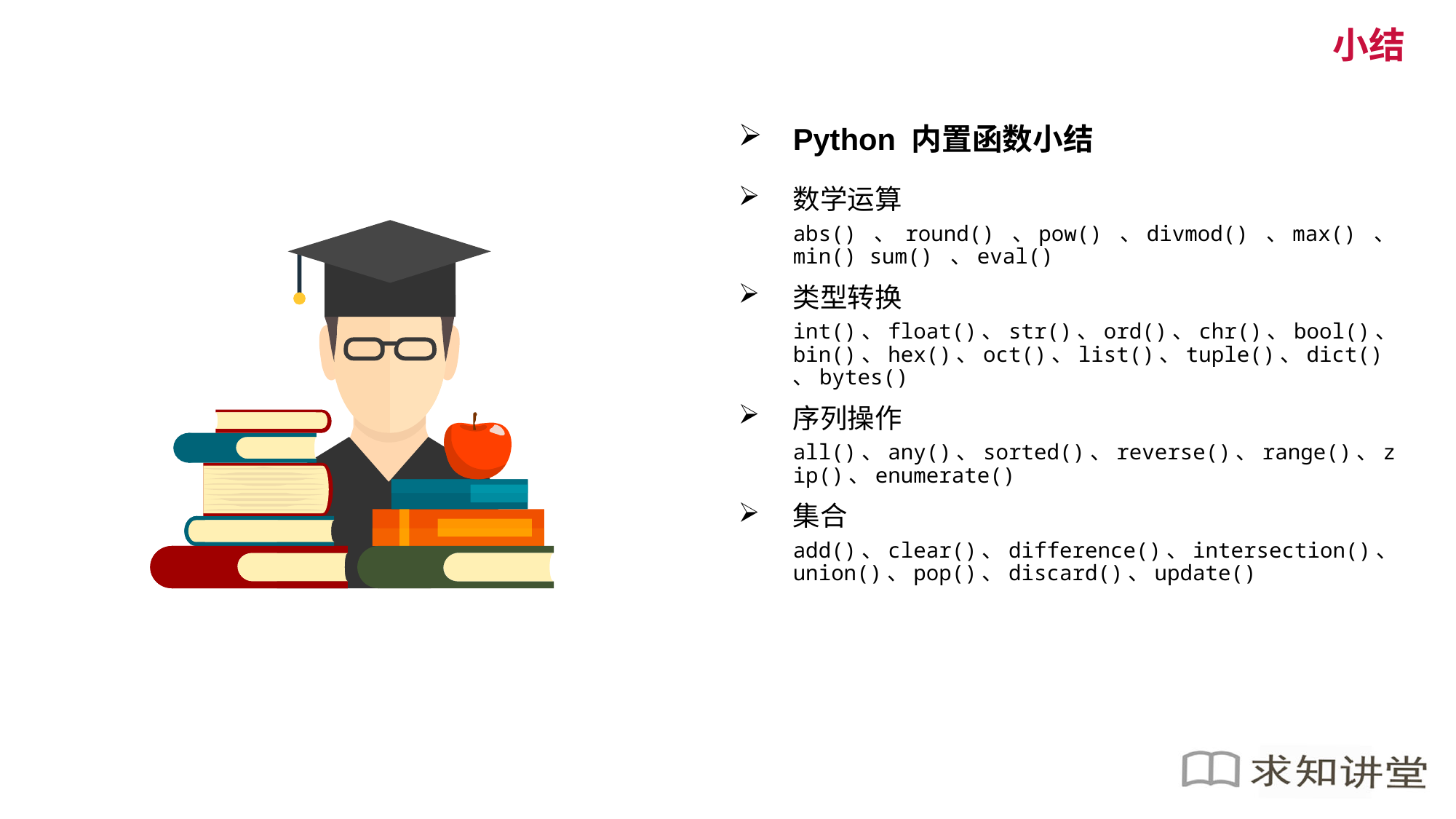

小结
Python 内置函数小结
数学运算
abs() 、 round() 、pow() 、divmod() 、max() 、min() sum() 、eval()
类型转换
int()、float()、str()、ord()、chr()、bool()、bin()、hex()、oct()、list()、tuple()、dict()、bytes()
序列操作
all()、any()、sorted()、reverse()、range()、zip()、enumerate()
集合
add()、clear()、difference()、intersection()、union()、pop()、discard()、update()